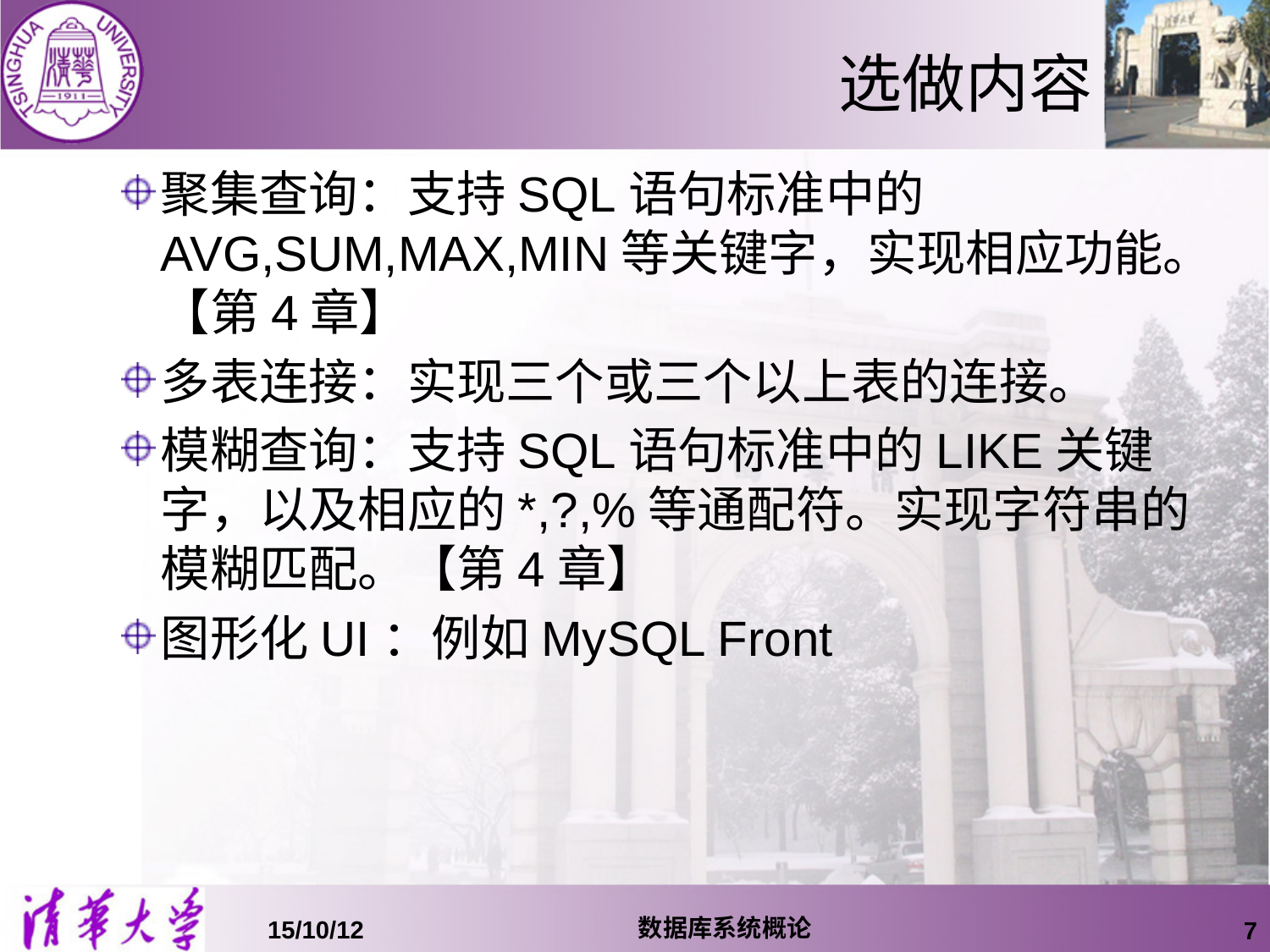

# 选做内容
聚集查询：支持SQL语句标准中的AVG,SUM,MAX,MIN等关键字，实现相应功能。【第4章】
多表连接：实现三个或三个以上表的连接。
模糊查询：支持SQL语句标准中的LIKE关键字，以及相应的*,?,%等通配符。实现字符串的模糊匹配。【第4章】
图形化UI：例如MySQL Front
数据库系统概论
15/10/12
7